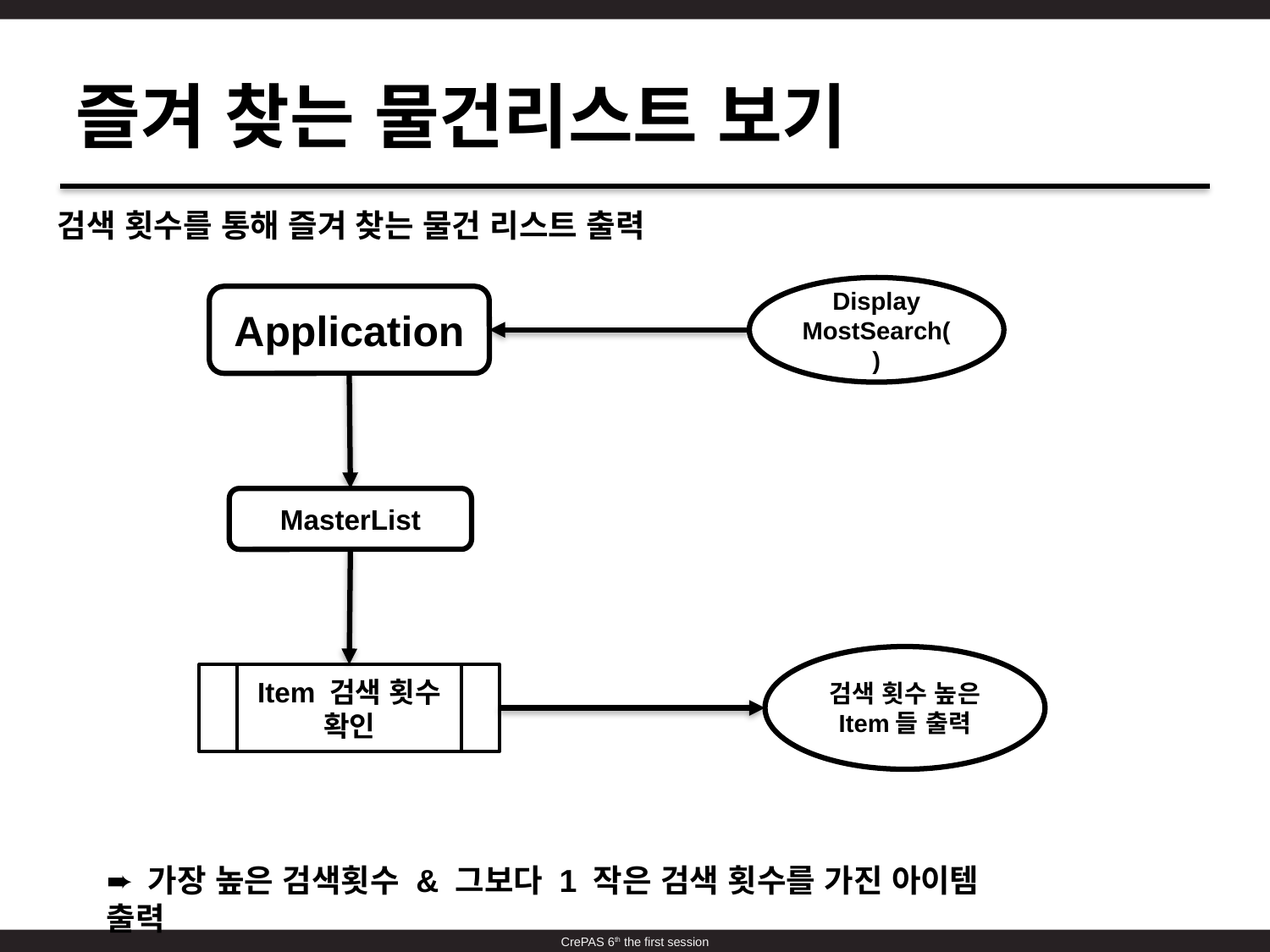

즐겨 찾는 물건리스트 보기
검색 횟수를 통해 즐겨 찾는 물건 리스트 출력
Display MostSearch()
Application
MasterList
검색 횟수 높은 Item들 출력
Item 검색 횟수 확인
➨ 가장 높은 검색횟수 & 그보다 1 작은 검색 횟수를 가진 아이템 출력
CrePAS 6th the first session